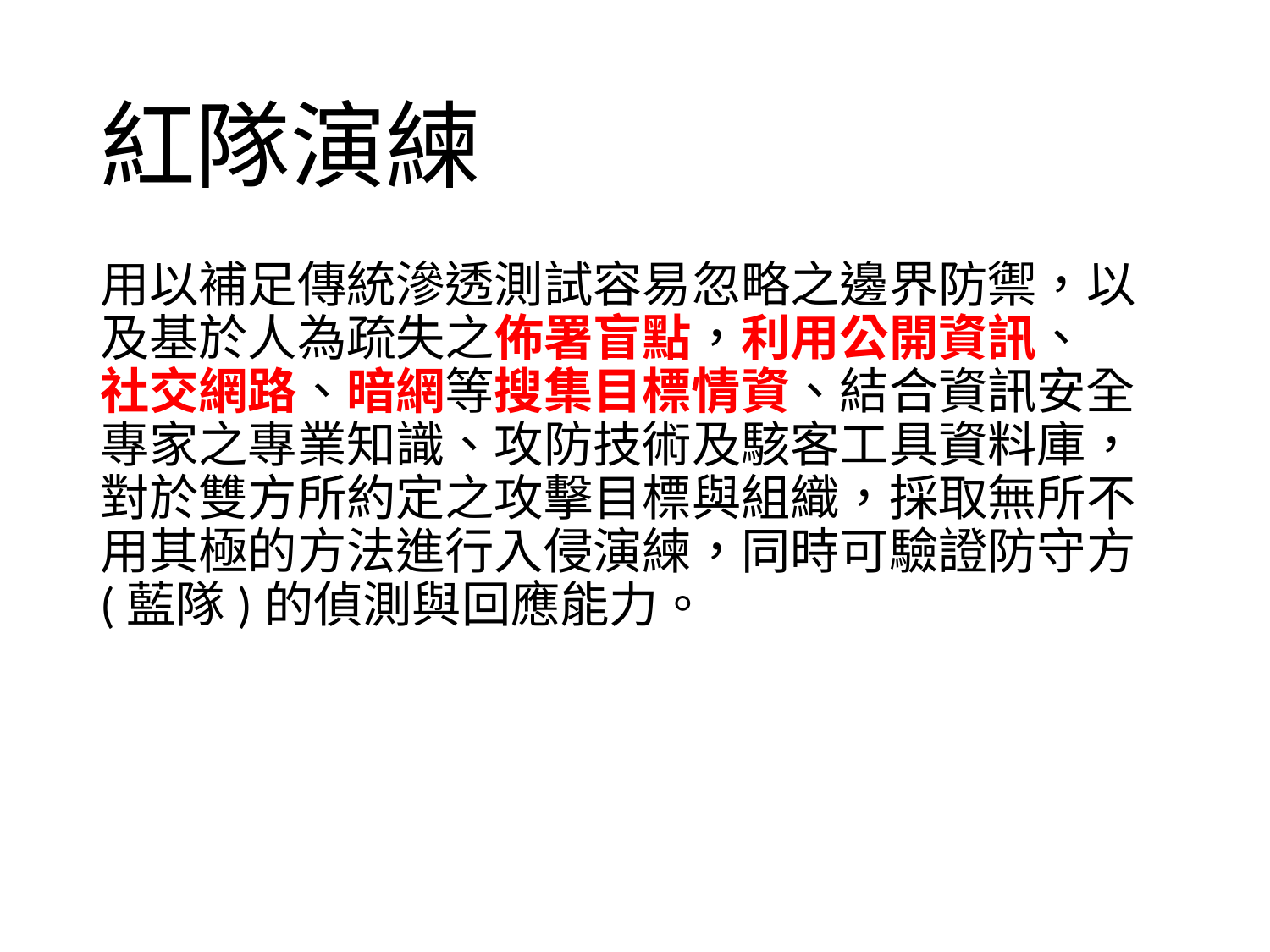

# 紅隊演練
用以補足傳統滲透測試容易忽略之邊界防禦，以及基於人為疏失之佈署盲點，利用公開資訊、	 社交網路、暗網等搜集目標情資、結合資訊安全專家之專業知識、攻防技術及駭客工具資料庫，對於雙方所約定之攻擊目標與組織，採取無所不用其極的方法進行入侵演練，同時可驗證防守方(藍隊)的偵測與回應能力。